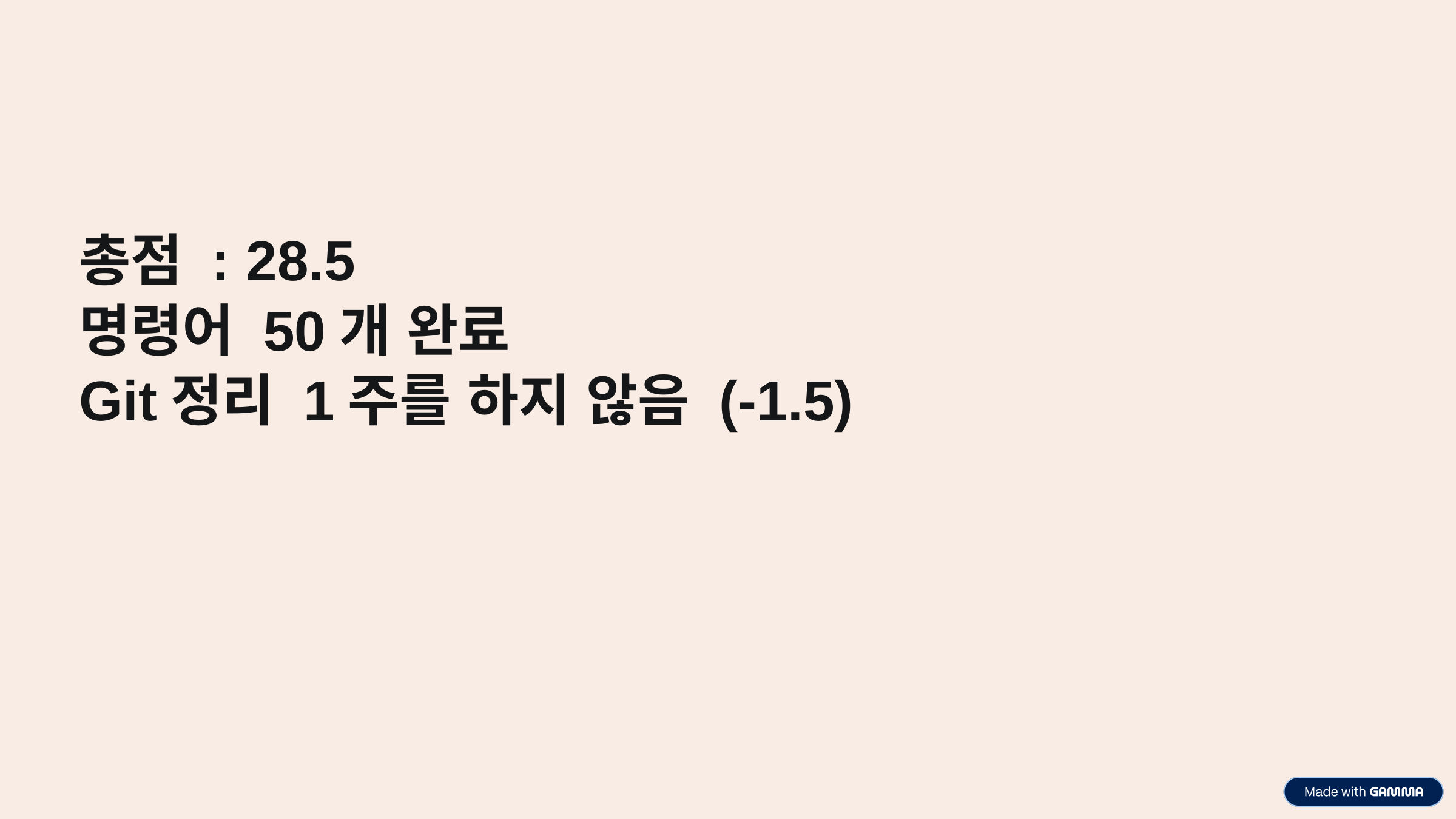

총점 : 28.5
명령어 50개 완료
Git정리 1주를 하지 않음 (-1.5)